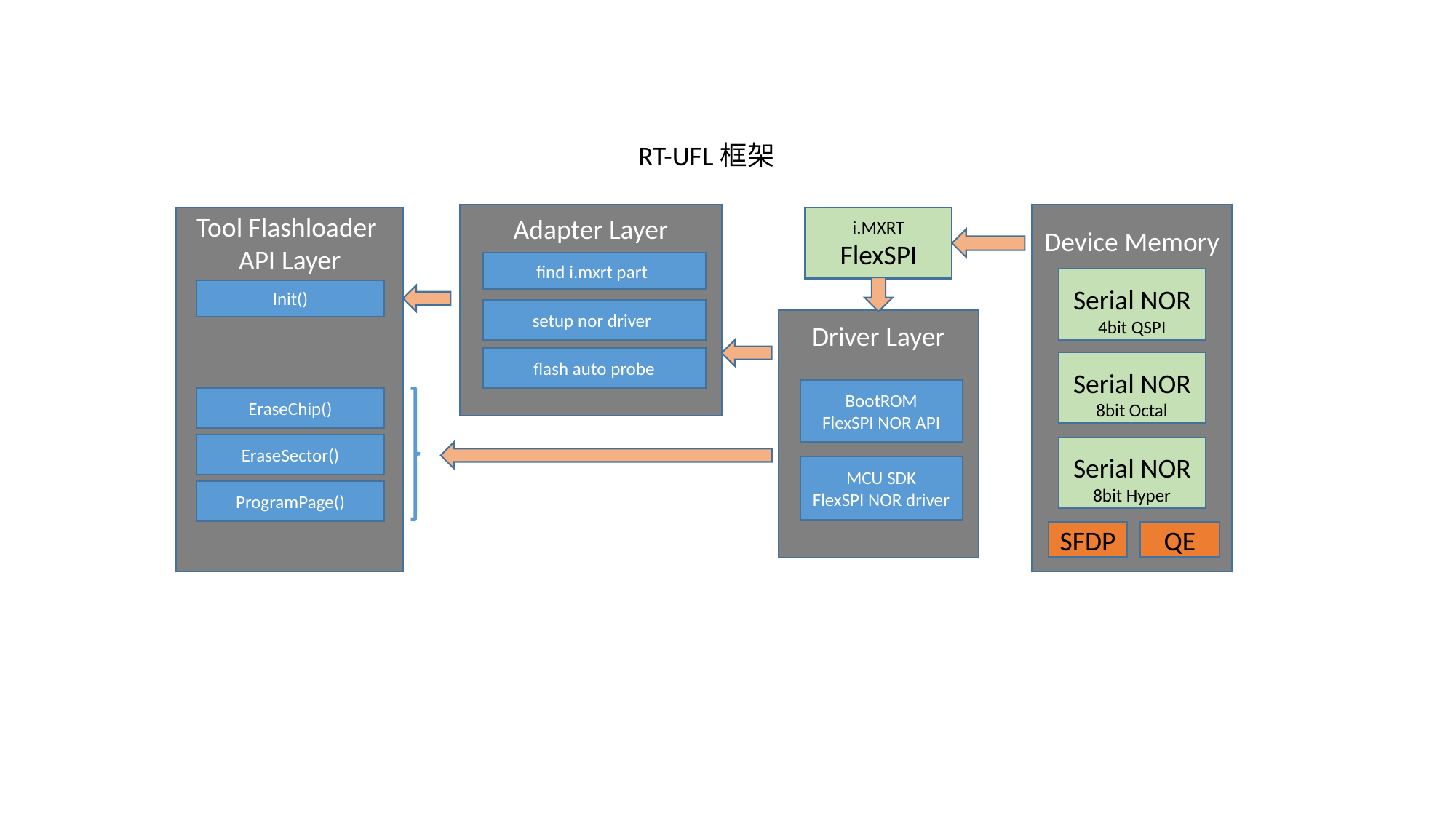

RT-UFL框架

Adapter Layer

Device Memory

Tool Flashloader
API Layer

i.MXRT
FlexSPI

find i.mxrt part

Serial NOR
4bit QSPI

Init()

setup nor driver

Driver Layer

flash auto probe

Serial NOR
8bit Octal

BootROM
FlexSPI NOR API
EraseChip()

EraseSector()

Serial NOR
8bit Hyper

MCU SDK
FlexSPI NOR driver
ProgramPage()
SFDP
QE